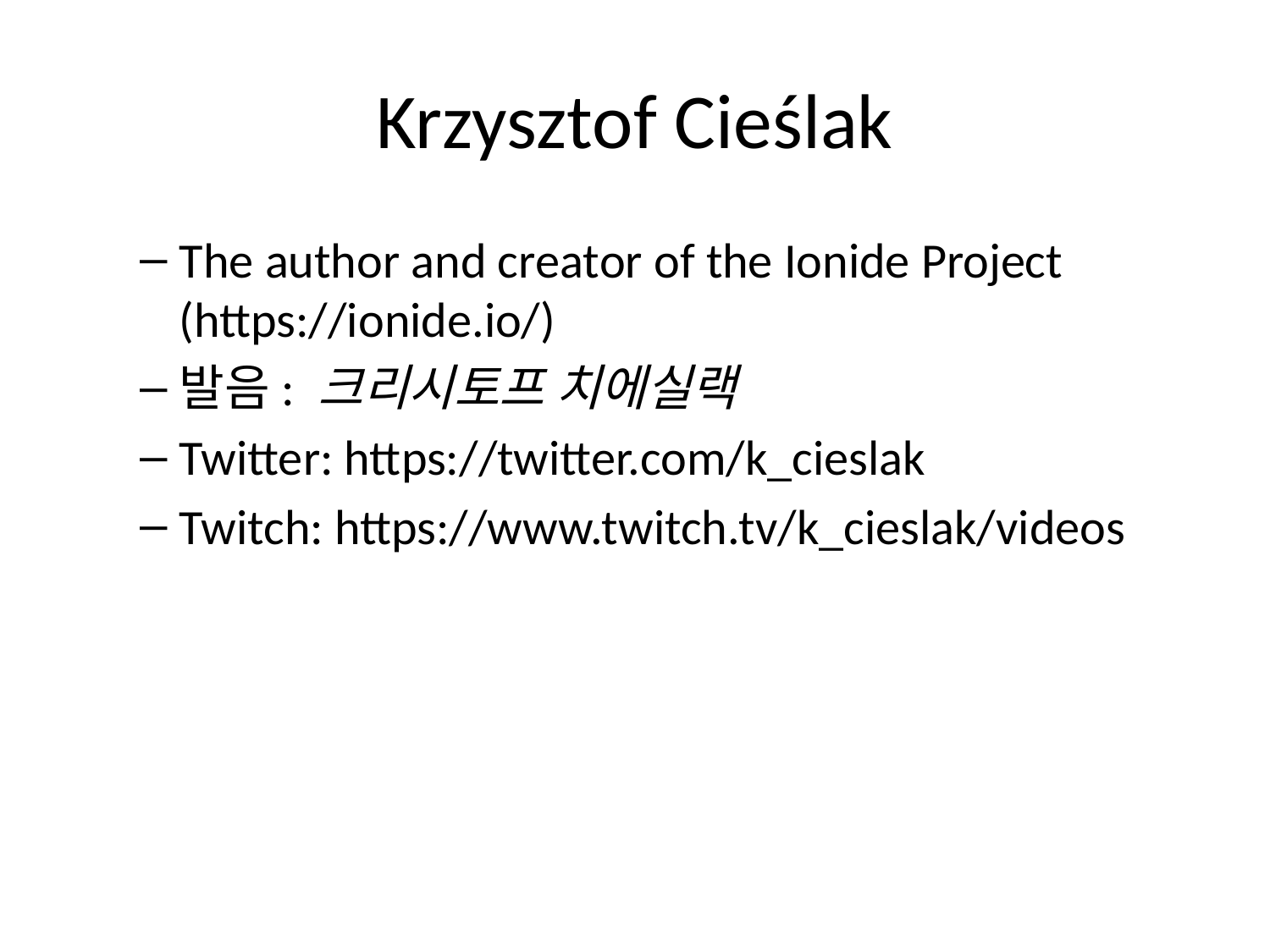

# Krzysztof Cieślak
The author and creator of the Ionide Project (https://ionide.io/)
발음: 크리시토프 치에실랙
Twitter: https://twitter.com/k_cieslak
Twitch: https://www.twitch.tv/k_cieslak/videos